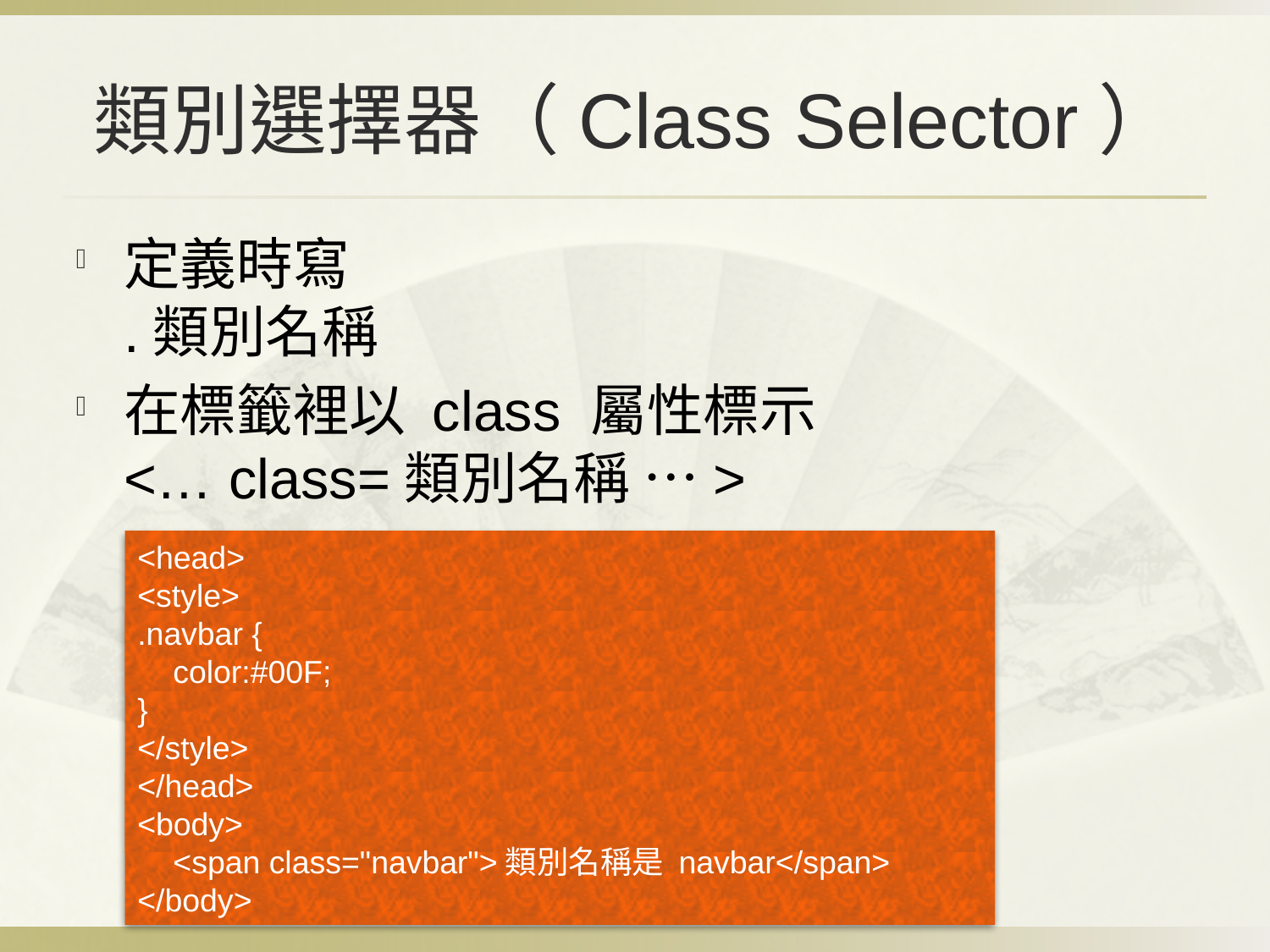

# 類別選擇器（Class Selector）
定義時寫
.類別名稱
在標籤裡以 class 屬性標示
<… class=類別名稱 …>
<head>
<style>
.navbar {
    color:#00F;
}
</style>
</head>
<body>
    <span class="navbar">類別名稱是 navbar</span>
</body>